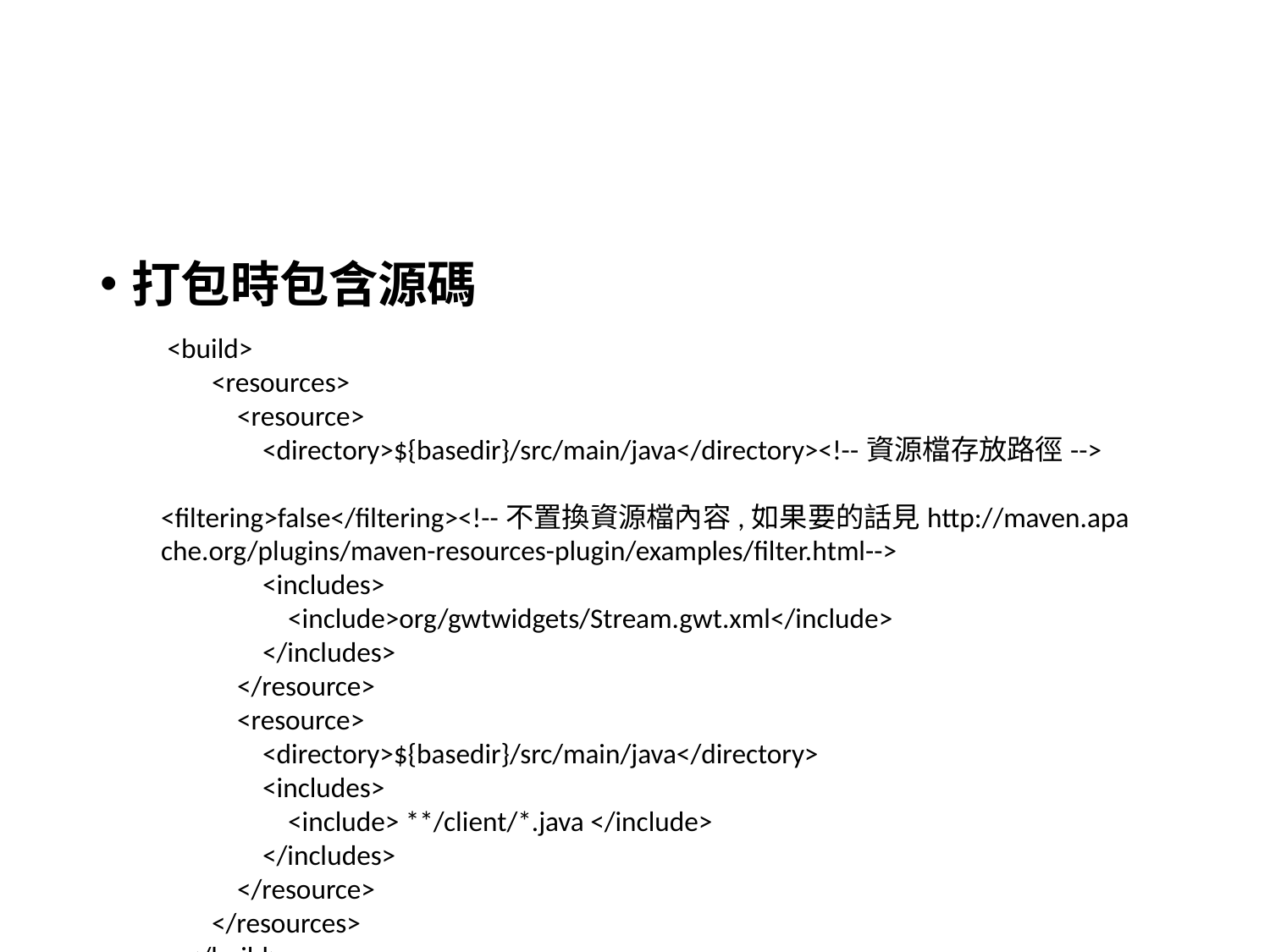

#
打包時包含源碼

 <build>
        <resources>
            <resource>
                <directory>${basedir}/src/main/java</directory><!--資源檔存放路徑-->
                <filtering>false</filtering><!--不置換資源檔內容,如果要的話見http://maven.apache.org/plugins/maven-resources-plugin/examples/filter.html-->
                <includes>
                    <include>org/gwtwidgets/Stream.gwt.xml</include>
                </includes>
            </resource>
            <resource>
                <directory>${basedir}/src/main/java</directory>
                <includes>
                    <include> **/client/*.java </include>
                </includes>
            </resource>
        </resources>
    </build>